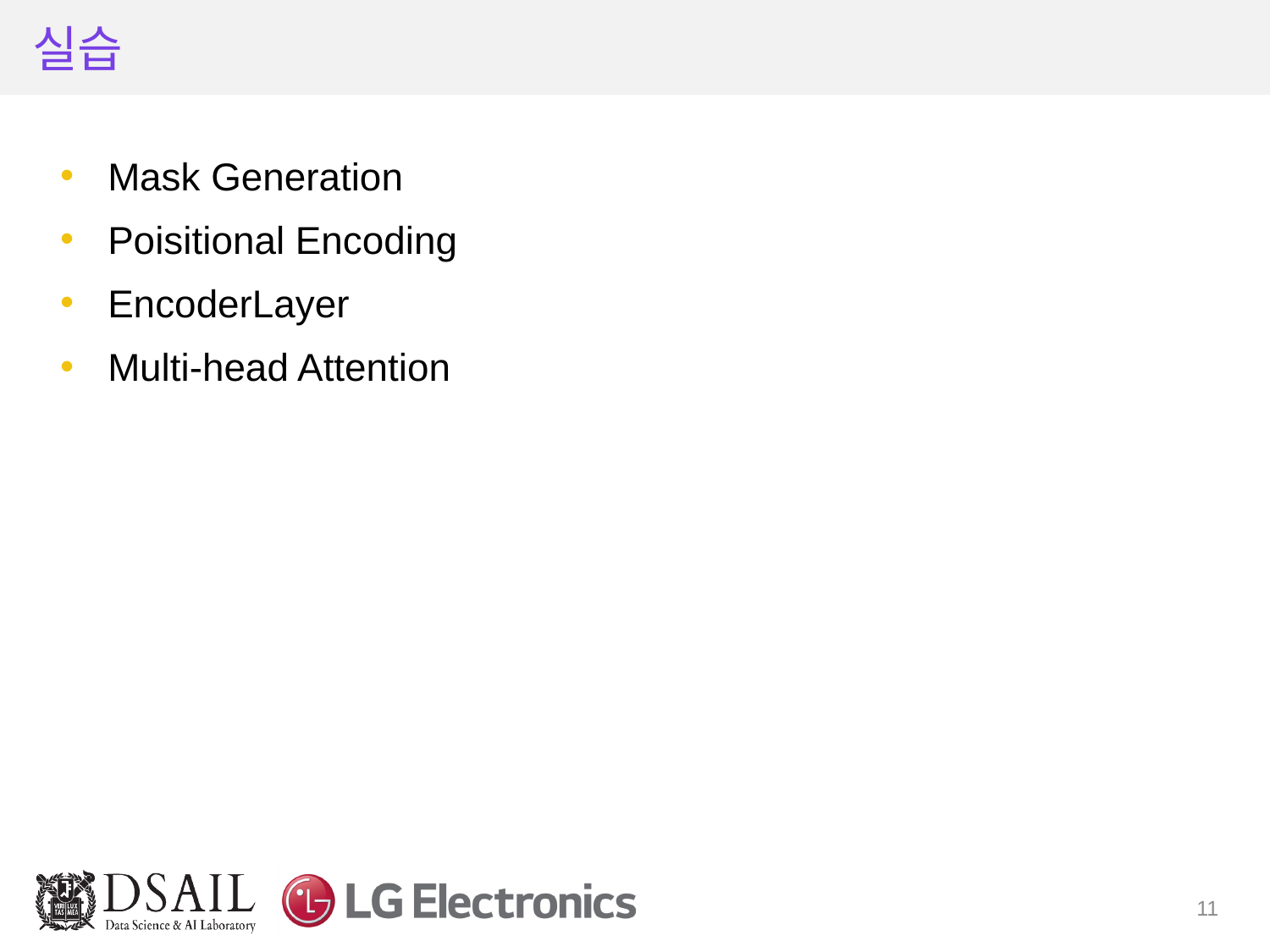

# 실습
Mask Generation
Poisitional Encoding
EncoderLayer
Multi-head Attention
11